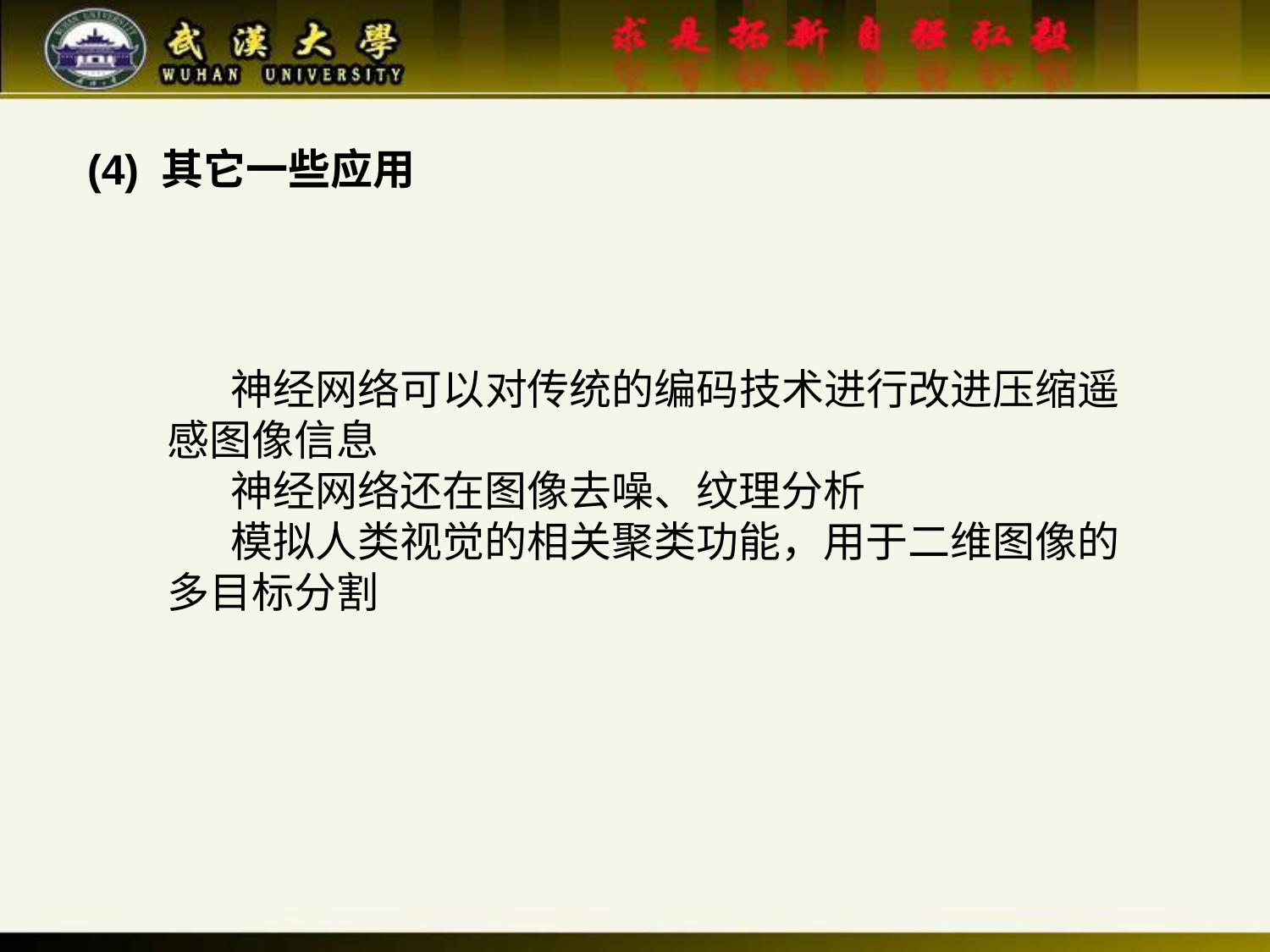

(4) 其它一些应用

神经网络可以对传统的编码技术进行改进压缩遥感图像信息
神经网络还在图像去噪、纹理分析
模拟人类视觉的相关聚类功能，用于二维图像的多目标分割